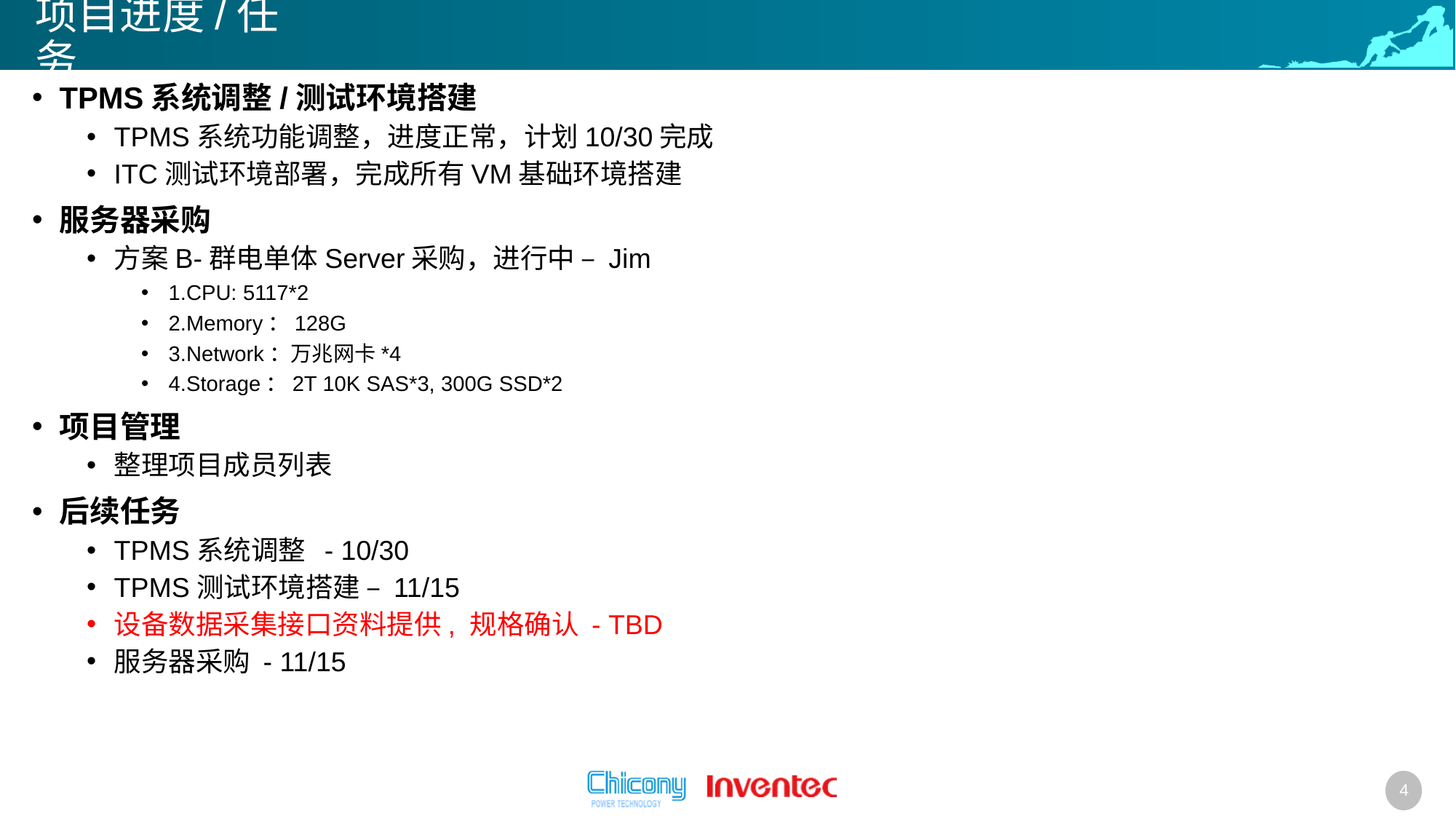

# 项目进度/任务
TPMS系统调整/测试环境搭建
TPMS系统功能调整，进度正常，计划10/30完成
ITC测试环境部署，完成所有VM基础环境搭建
服务器采购
方案B-群电单体Server采购，进行中 – Jim
1.CPU: 5117*2
2.Memory：128G
3.Network：万兆网卡*4
4.Storage：2T 10K SAS*3, 300G SSD*2
项目管理
整理项目成员列表
后续任务
TPMS系统调整  - 10/30
TPMS测试环境搭建 – 11/15
设备数据采集接口资料提供, 规格确认 - TBD
服务器采购 - 11/15